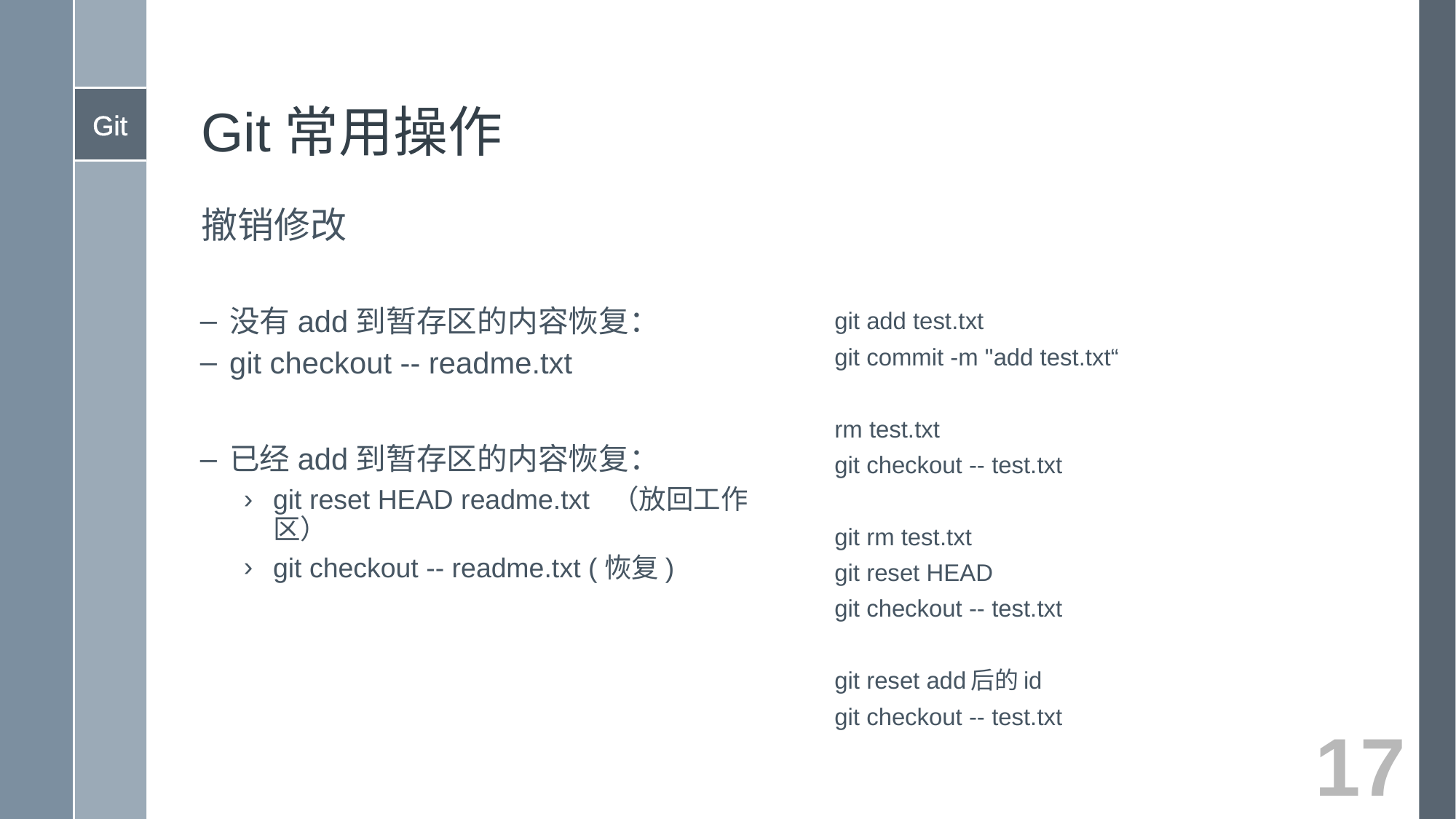

# Git常用操作

撤销修改

git add test.txt
git commit -m "add test.txt“

rm test.txt
git checkout -- test.txt

git rm test.txt
git reset HEAD
git checkout -- test.txt

git reset add后的id
git checkout -- test.txt
没有add到暂存区的内容恢复：
git checkout -- readme.txt

已经add到暂存区的内容恢复：
git reset HEAD readme.txt  （放回工作区）
git checkout -- readme.txt (恢复)

17